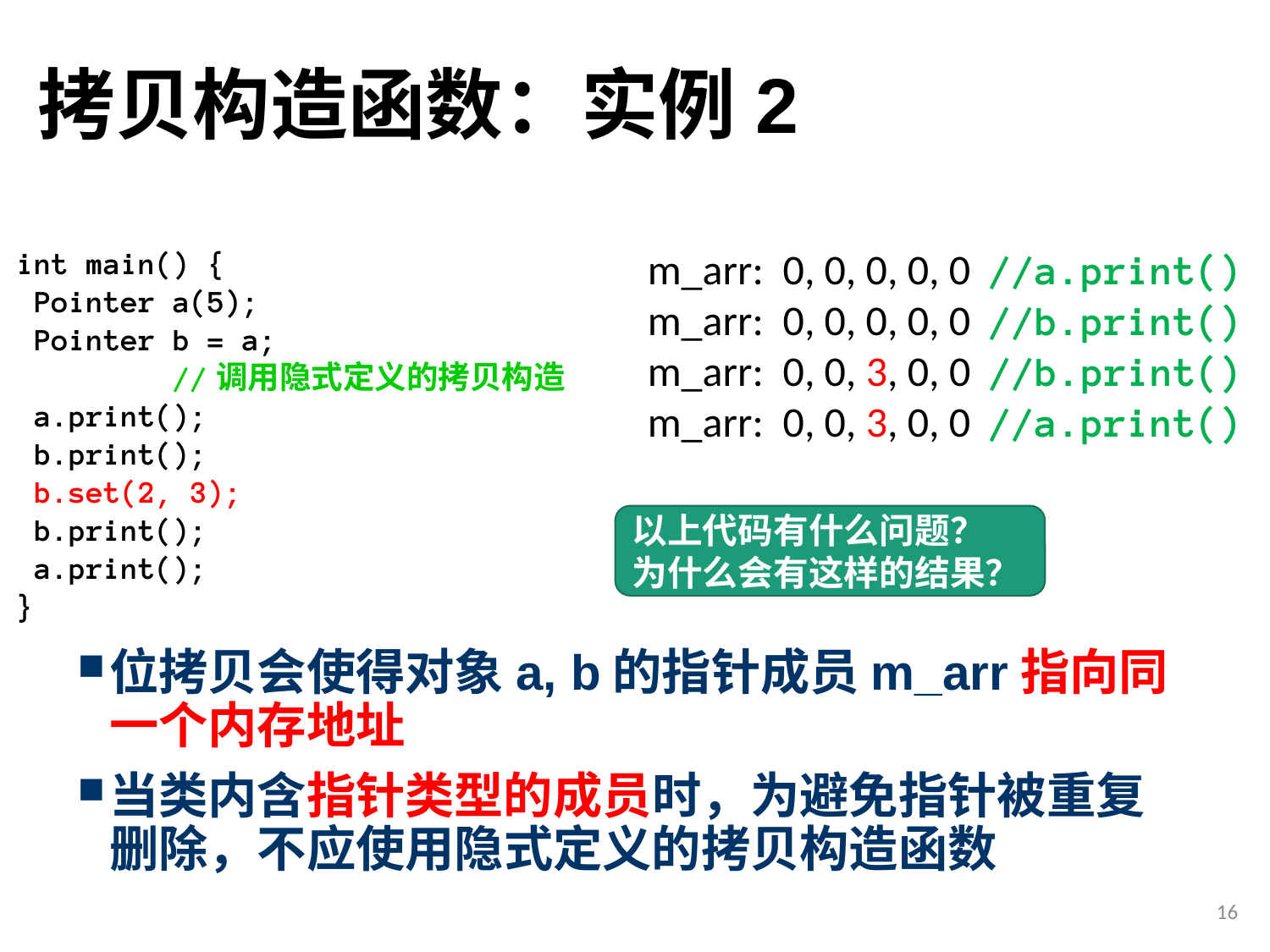

# 拷贝构造函数：实例2

int main() {
 Pointer a(5);
 Pointer b = a;
         //调用隐式定义的拷贝构造
 a.print();
 b.print();
 b.set(2, 3);
 b.print();
 a.print();
}
m_arr:  0, 0, 0, 0, 0  //a.print()
m_arr:  0, 0, 0, 0, 0  //b.print()
m_arr:  0, 0, 3, 0, 0  //b.print()
m_arr:  0, 0, 3, 0, 0  //a.print()
以上代码有什么问题？
为什么会有这样的结果？
位拷贝会使得对象a, b的指针成员m_arr指向同一个内存地址
当类内含指针类型的成员时，为避免指针被重复删除，不应使用隐式定义的拷贝构造函数
16